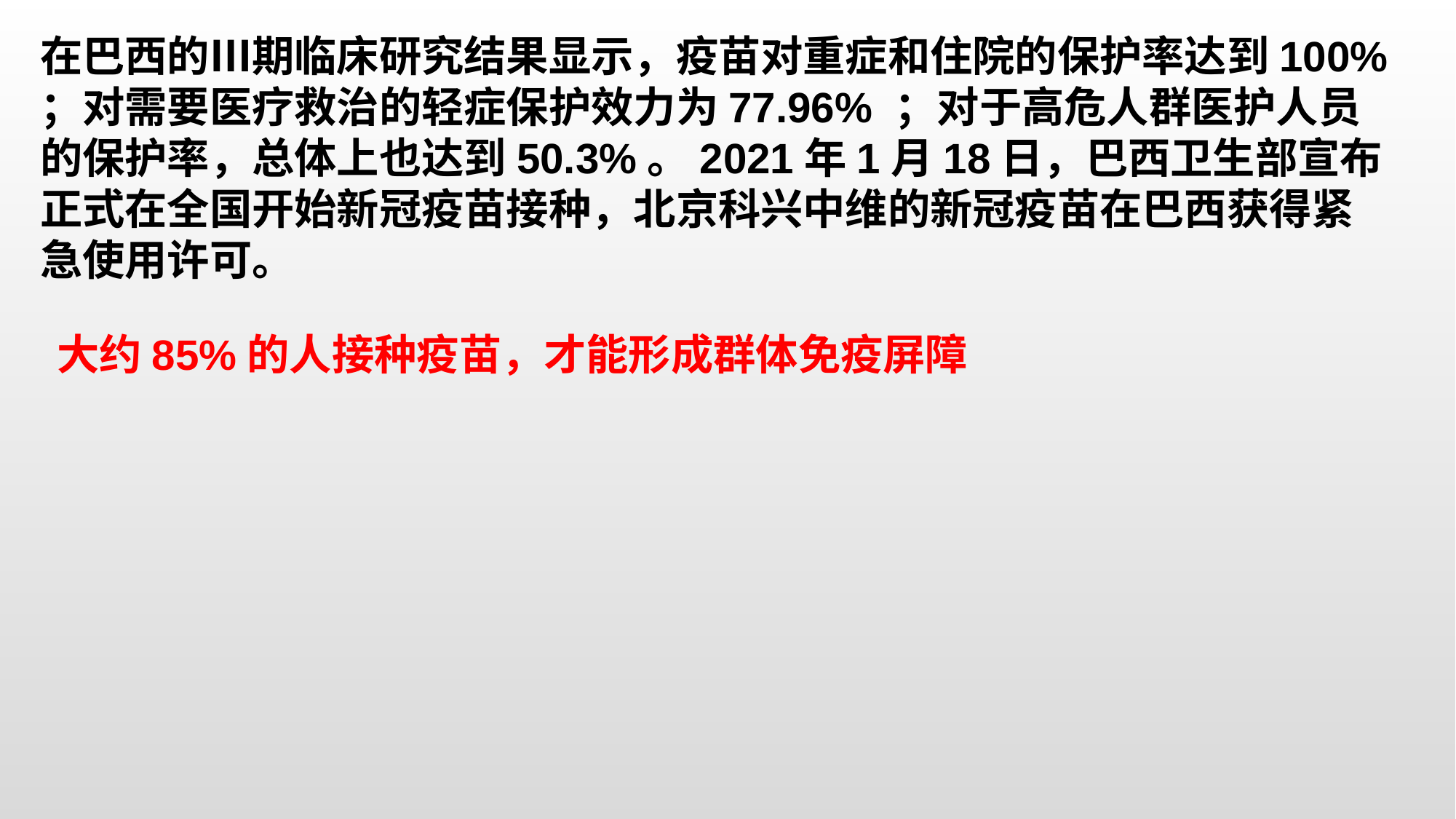

在巴西的Ⅲ期临床研究结果显示，疫苗对重症和住院的保护率达到100% ；对需要医疗救治的轻症保护效力为77.96% ；对于高危人群医护人员的保护率，总体上也达到50.3%。2021年1月18日，巴西卫生部宣布正式在全国开始新冠疫苗接种，北京科兴中维的新冠疫苗在巴西获得紧急使用许可。
大约85%的人接种疫苗，才能形成群体免疫屏障